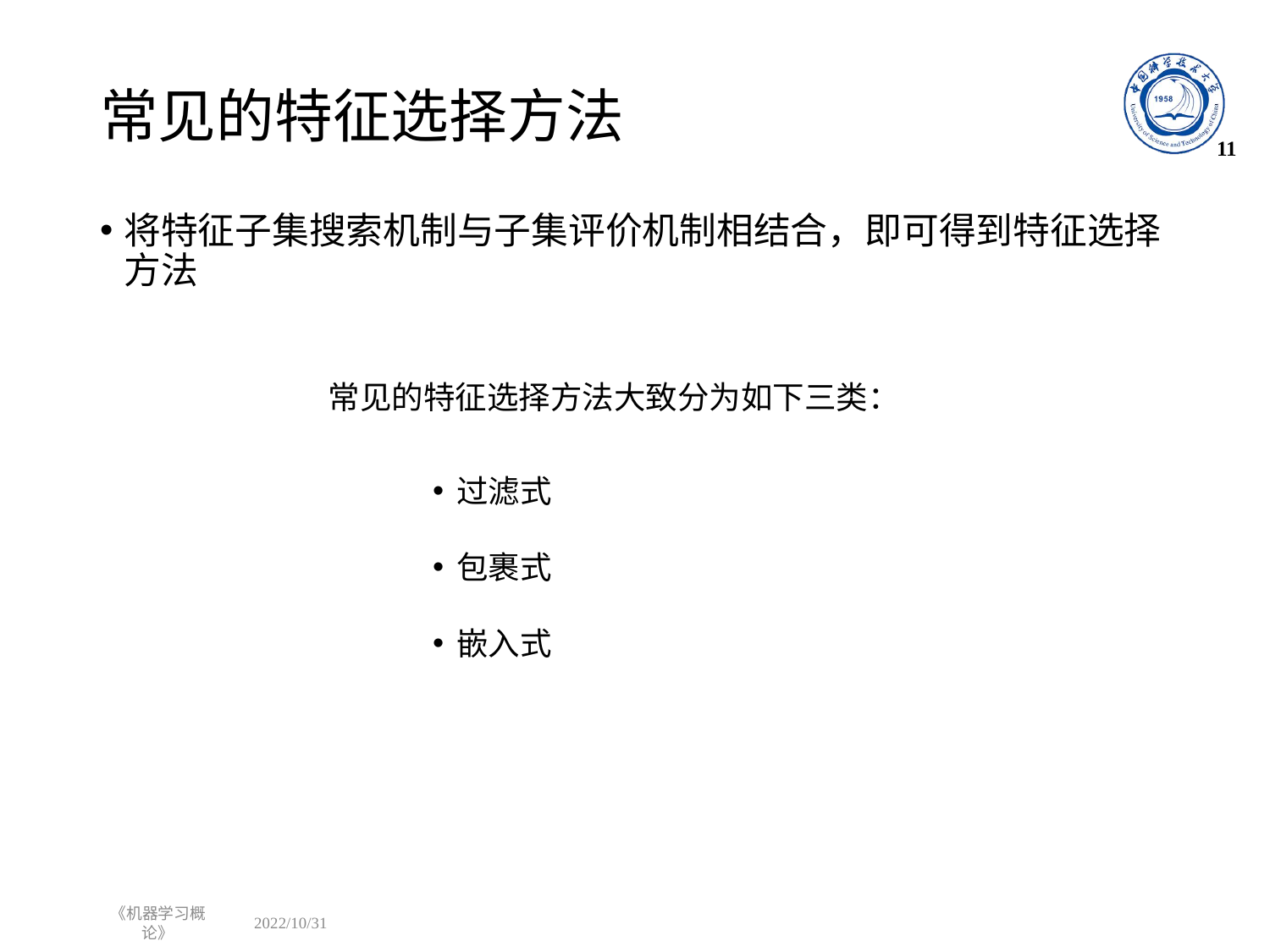

# 常见的特征选择方法
11
将特征子集搜索机制与子集评价机制相结合，即可得到特征选择方法

常见的特征选择方法大致分为如下三类：
过滤式

包裹式

嵌入式
《机器学习概论》
2022/10/31